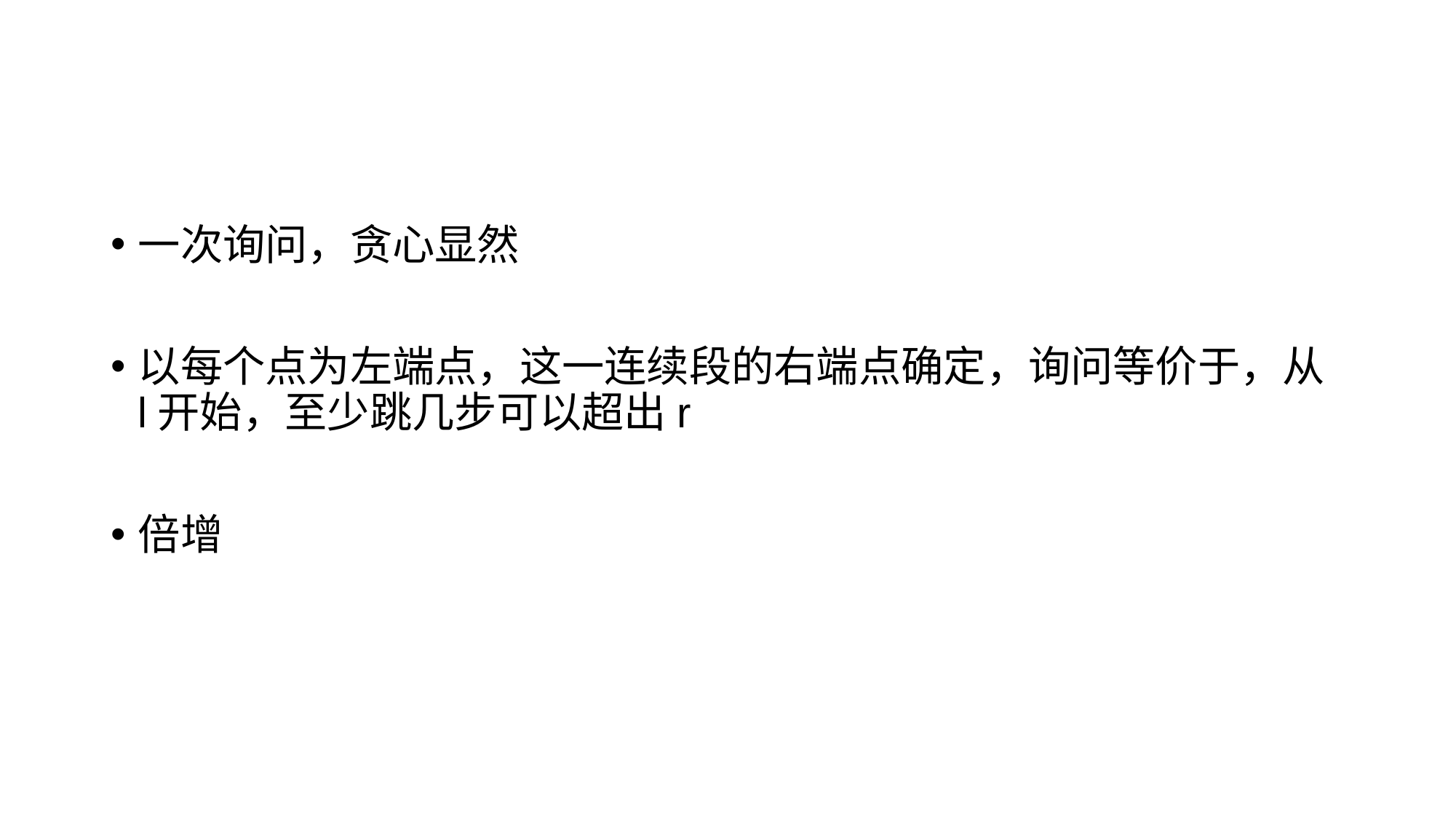

一次询问，贪心显然

以每个点为左端点，这一连续段的右端点确定，询问等价于，从l开始，至少跳几步可以超出r

倍增